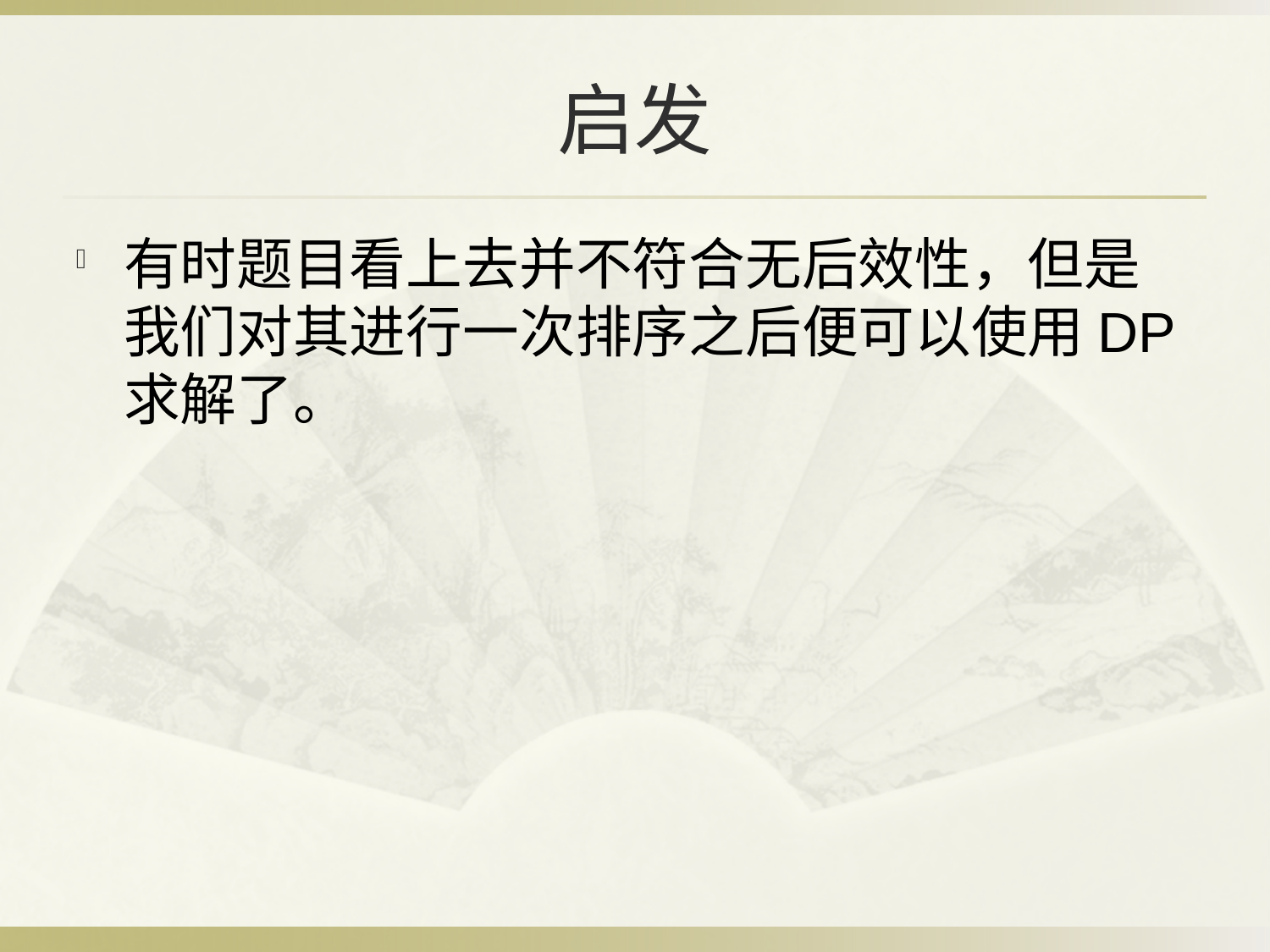

# 启发
有时题目看上去并不符合无后效性，但是我们对其进行一次排序之后便可以使用DP求解了。